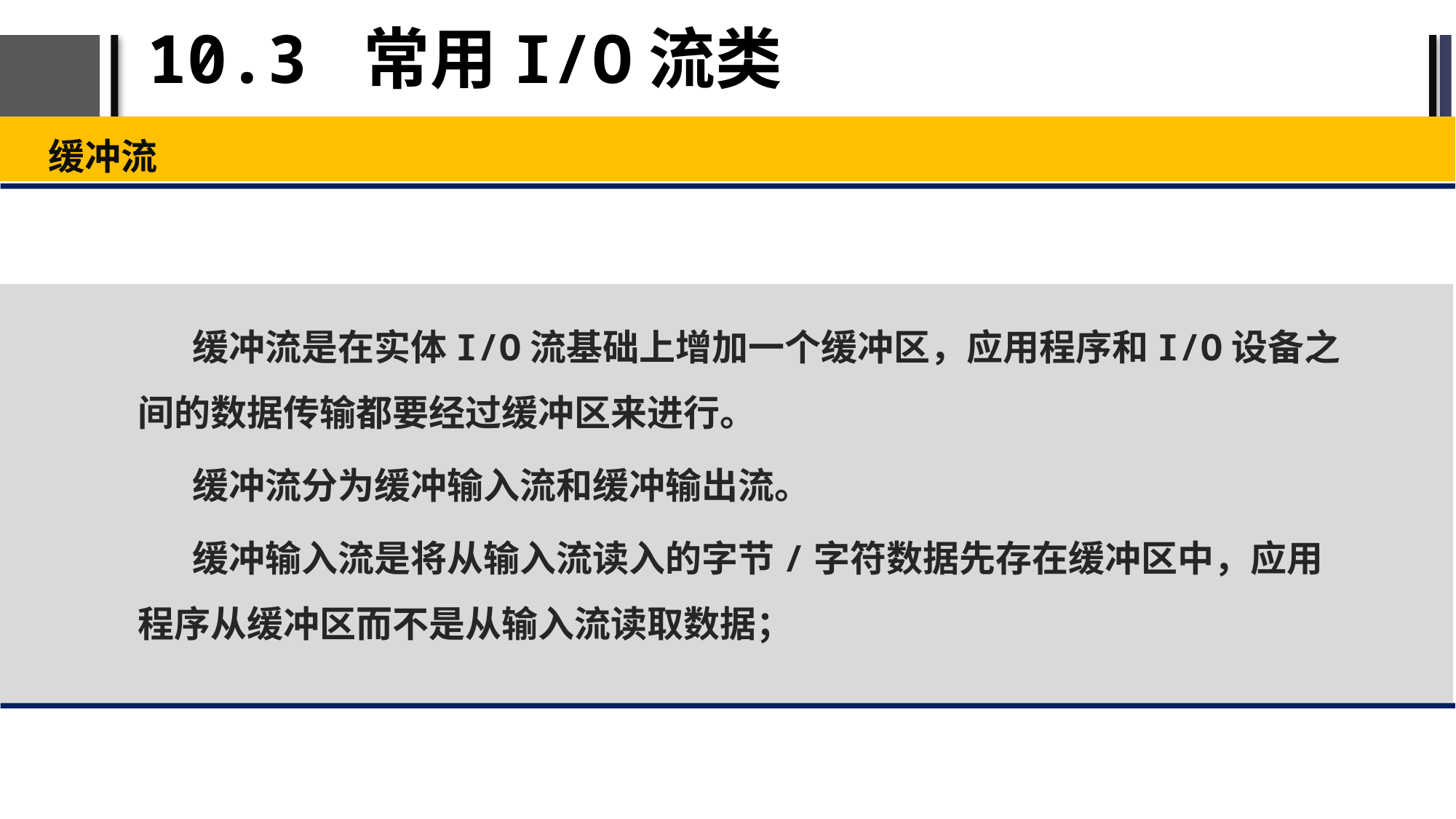

# 10.3 常用I/O流类

缓冲流

缓冲流是在实体I/O流基础上增加一个缓冲区，应用程序和I/O设备之间的数据传输都要经过缓冲区来进行。
缓冲流分为缓冲输入流和缓冲输出流。
缓冲输入流是将从输入流读入的字节/字符数据先存在缓冲区中，应用程序从缓冲区而不是从输入流读取数据；